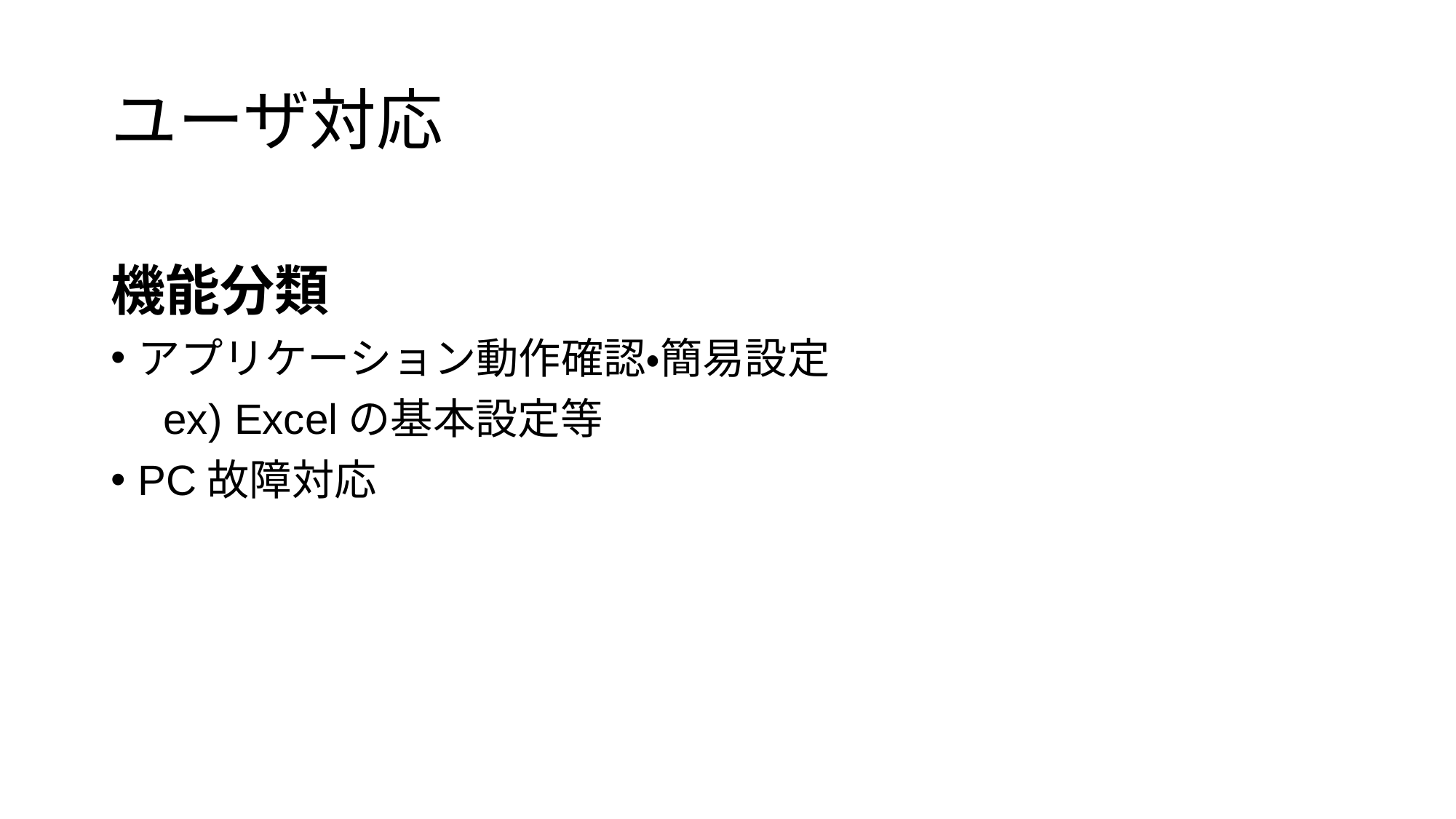

# ユーザ対応
機能分類
アプリケーション動作確認・簡易設定
　ex) Excelの基本設定等
PC故障対応